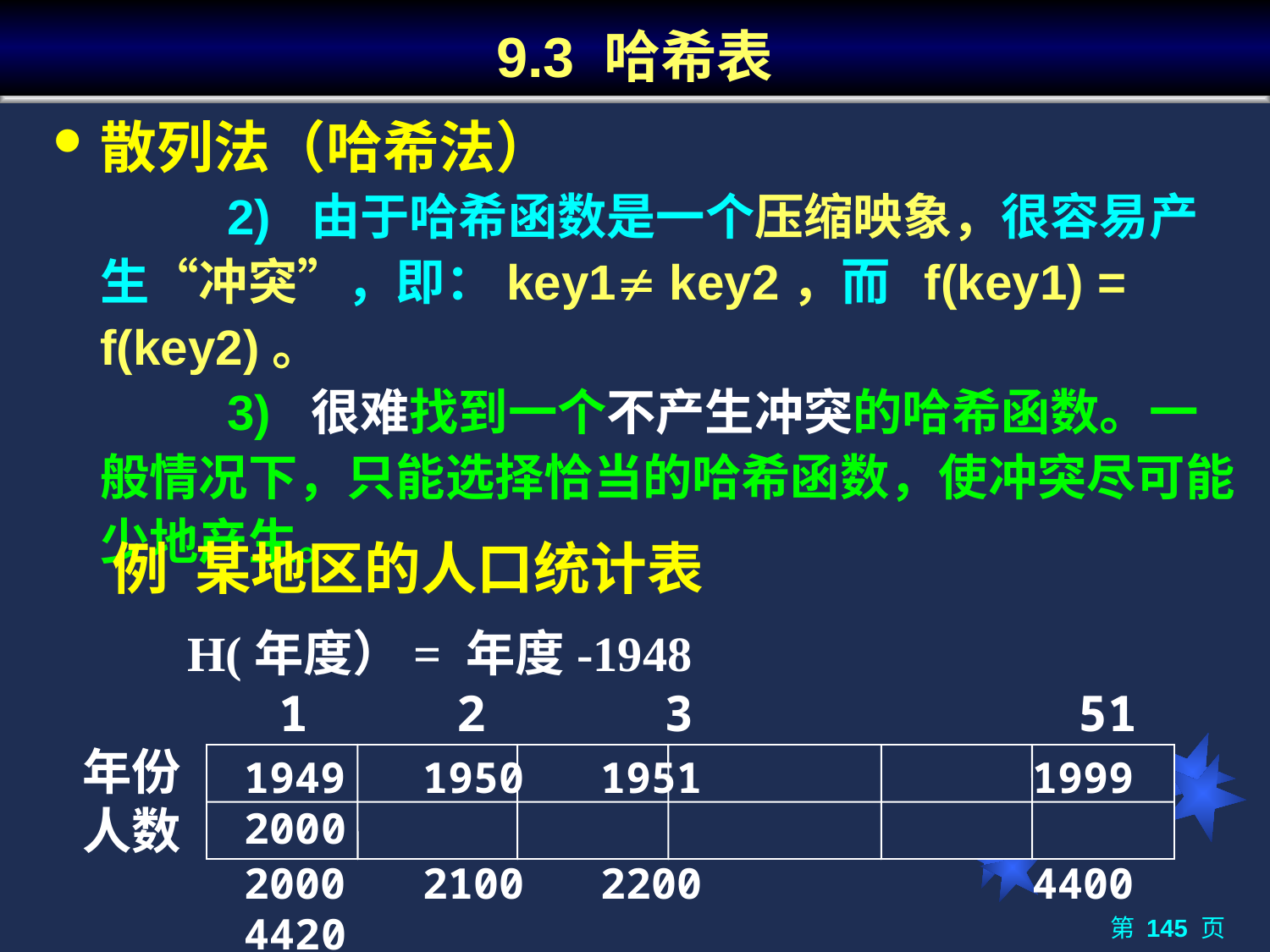

# 9.3 哈希表
散列法（哈希法）
		2)  由于哈希函数是一个压缩映象，很容易产生“冲突”，即：key1≠ key2，而  f(key1) = f(key2)。
		3)  很难找到一个不产生冲突的哈希函数。一般情况下，只能选择恰当的哈希函数，使冲突尽可能少地产生。
例  某地区的人口统计表
H(年度）= 年度-1948
  1     2      3             51    52
年份
人数

 1949   1950   1951             1999   2000
 2000   2100   2200             4400   4420
第 145 页